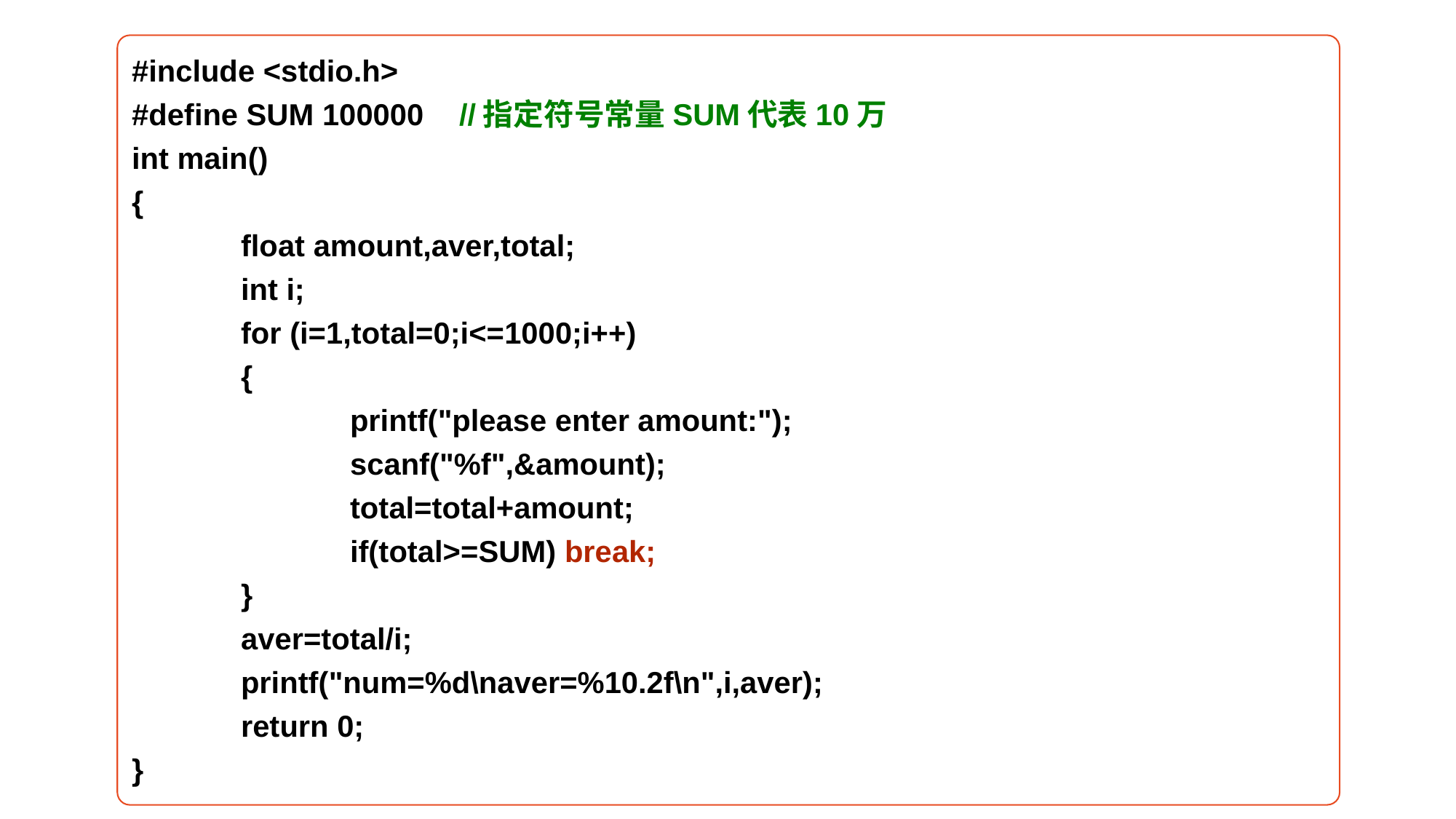

#include <stdio.h>
#define SUM 100000	//指定符号常量SUM代表10万
int main()
{
	float amount,aver,total;
	int i;
	for (i=1,total=0;i<=1000;i++)
	{
		printf("please enter amount:");
		scanf("%f",&amount);
		total=total+amount;
		if(total>=SUM) break;
	}
	aver=total/i;
	printf("num=%d\naver=%10.2f\n",i,aver);
	return 0;
}